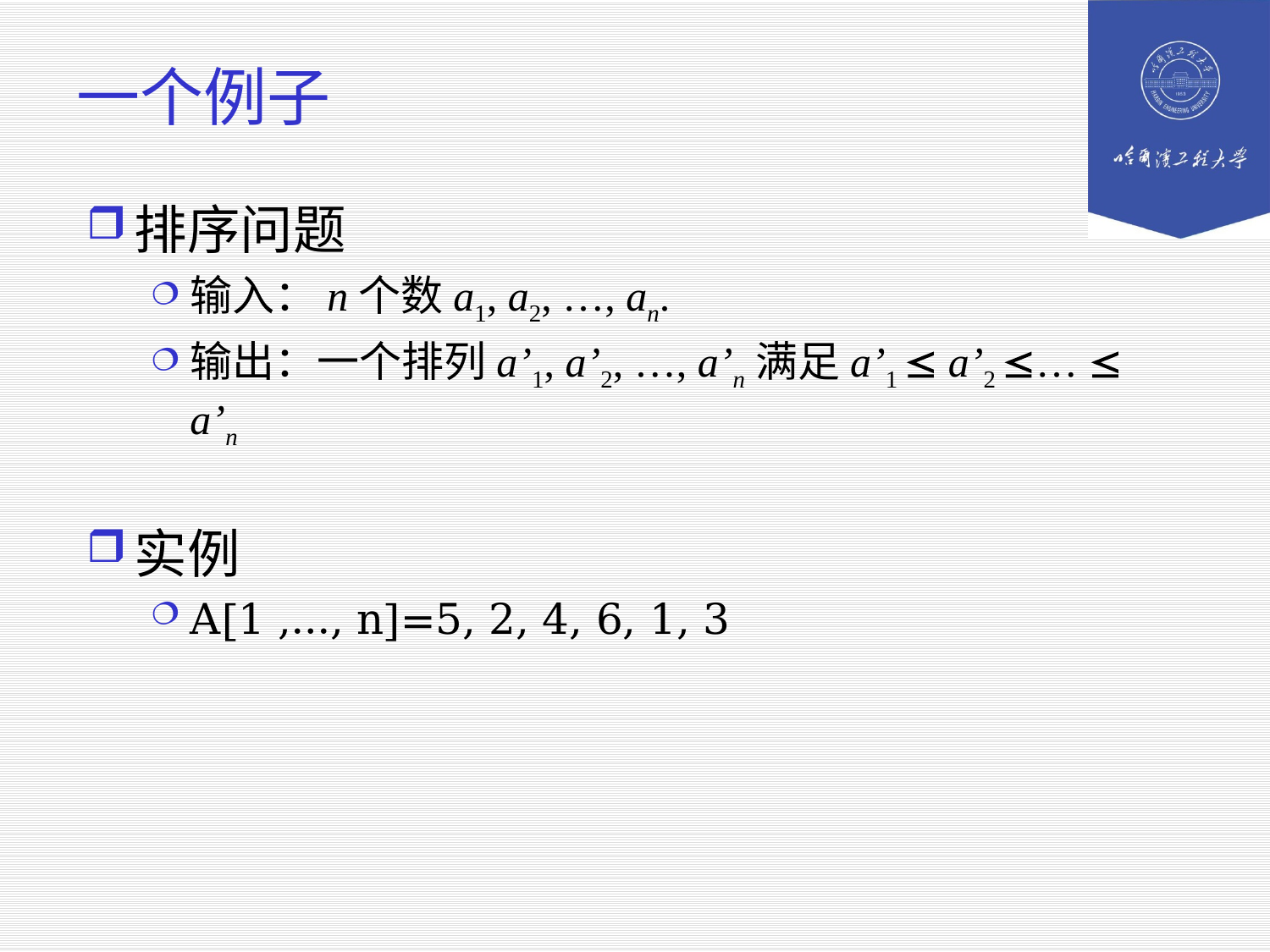

# 一个例子
排序问题
输入：n个数a1, a2, …, an.
输出：一个排列a’1, a’2, …, a’n满足a’1 ≤ a’2 ≤… ≤ a’n

实例
A[1 ,…, n]=5, 2, 4, 6, 1, 3